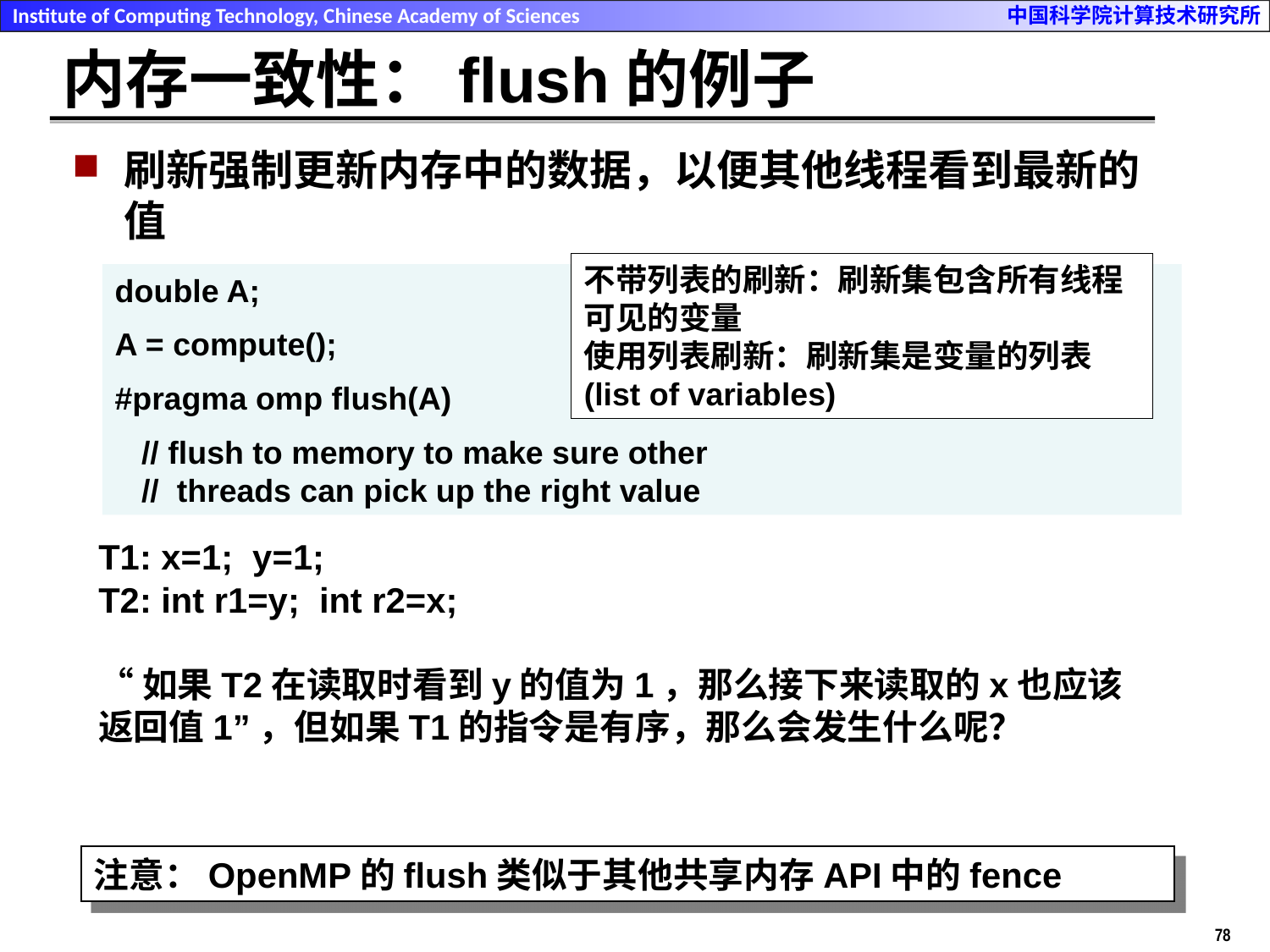

# 内存一致性：flush的例子
刷新强制更新内存中的数据，以便其他线程看到最新的值
不带列表的刷新：刷新集包含所有线程可见的变量
使用列表刷新：刷新集是变量的列表(list of variables)
double A;
A = compute();
#pragma omp flush(A)
   // flush to memory to make sure other
   //  threads can pick up the right value
T1: x=1;  y=1;
T2: int r1=y;  int r2=x;

“如果T2在读取时看到y的值为1，那么接下来读取的x也应该返回值1”，但如果T1的指令是有序，那么会发生什么呢？
注意：OpenMP的flush类似于其他共享内存API中的fence